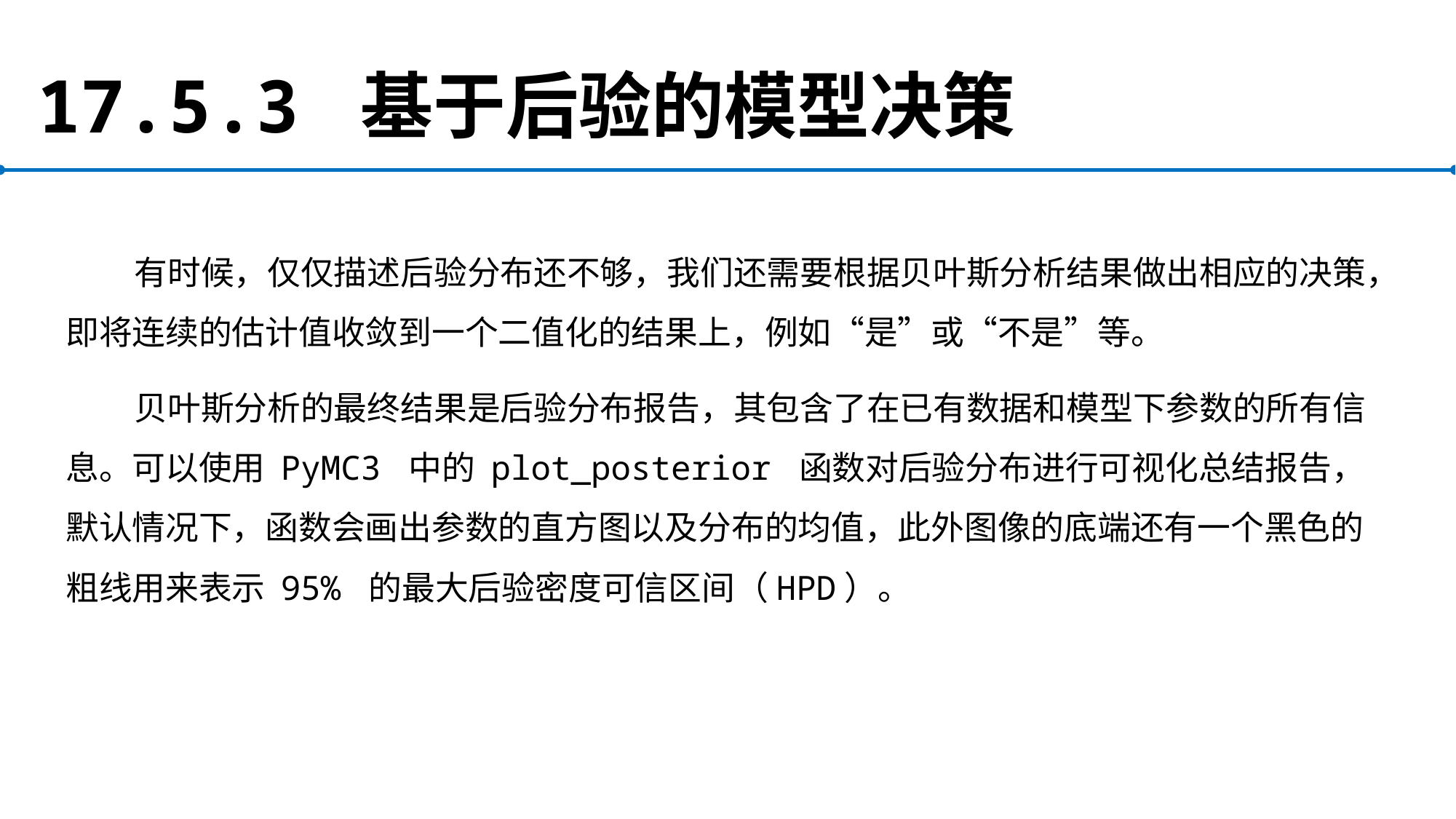

# 17.5.3 基于后验的模型决策
有时候，仅仅描述后验分布还不够，我们还需要根据贝叶斯分析结果做出相应的决策，即将连续的估计值收敛到一个二值化的结果上，例如“是”或“不是”等。
贝叶斯分析的最终结果是后验分布报告，其包含了在已有数据和模型下参数的所有信息。可以使用 PyMC3 中的 plot_posterior 函数对后验分布进行可视化总结报告，默认情况下，函数会画出参数的直方图以及分布的均值，此外图像的底端还有一个黑色的粗线用来表示 95% 的最大后验密度可信区间（HPD）。